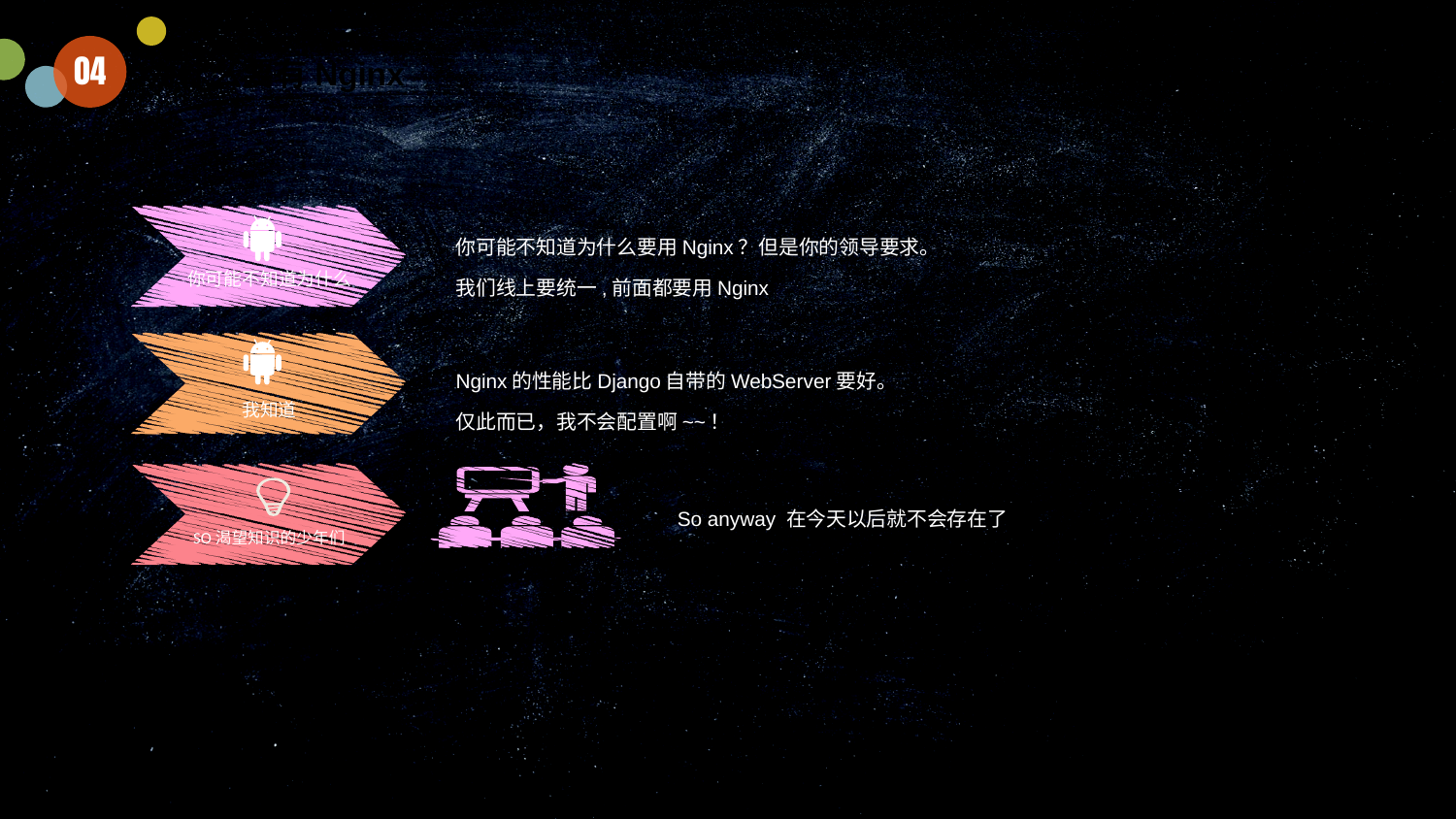

04
为什么要有Nginx

你可能不知道为什么

你可能不知道为什么要用Nginx？但是你的领导要求。
我们线上要统一,前面都要用Nginx

我知道

Nginx的性能比Django自带的WebServer要好。
仅此而已，我不会配置啊~~！

SO渴望知识的少年们

So anyway 在今天以后就不会存在了